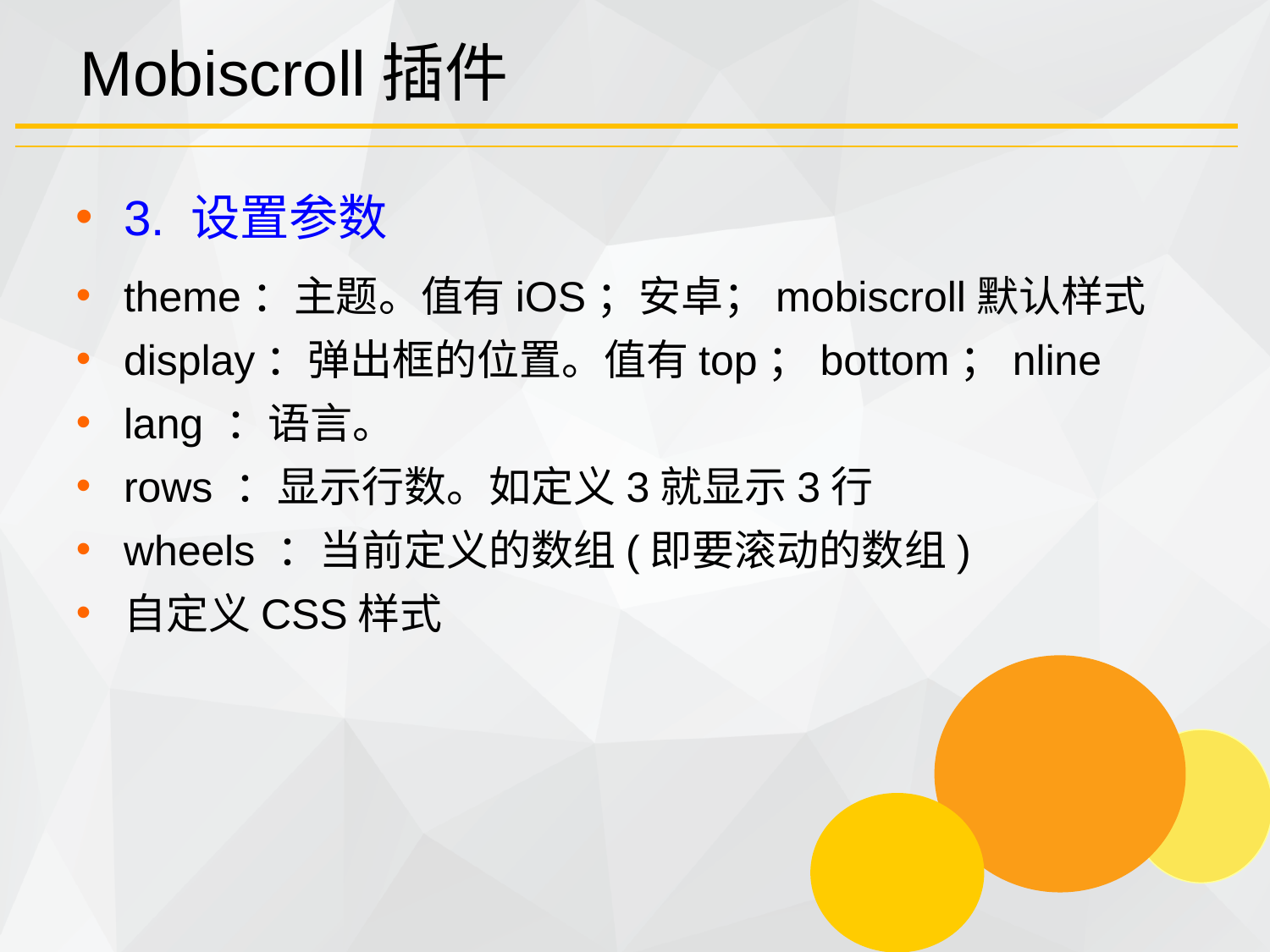

# Mobiscroll插件
3. 设置参数
theme：主题。值有iOS；安卓；mobiscroll默认样式
display：弹出框的位置。值有top；bottom；nline
lang ：语言。
rows ：显示行数。如定义3就显示3行
wheels ：当前定义的数组(即要滚动的数组)
自定义CSS样式